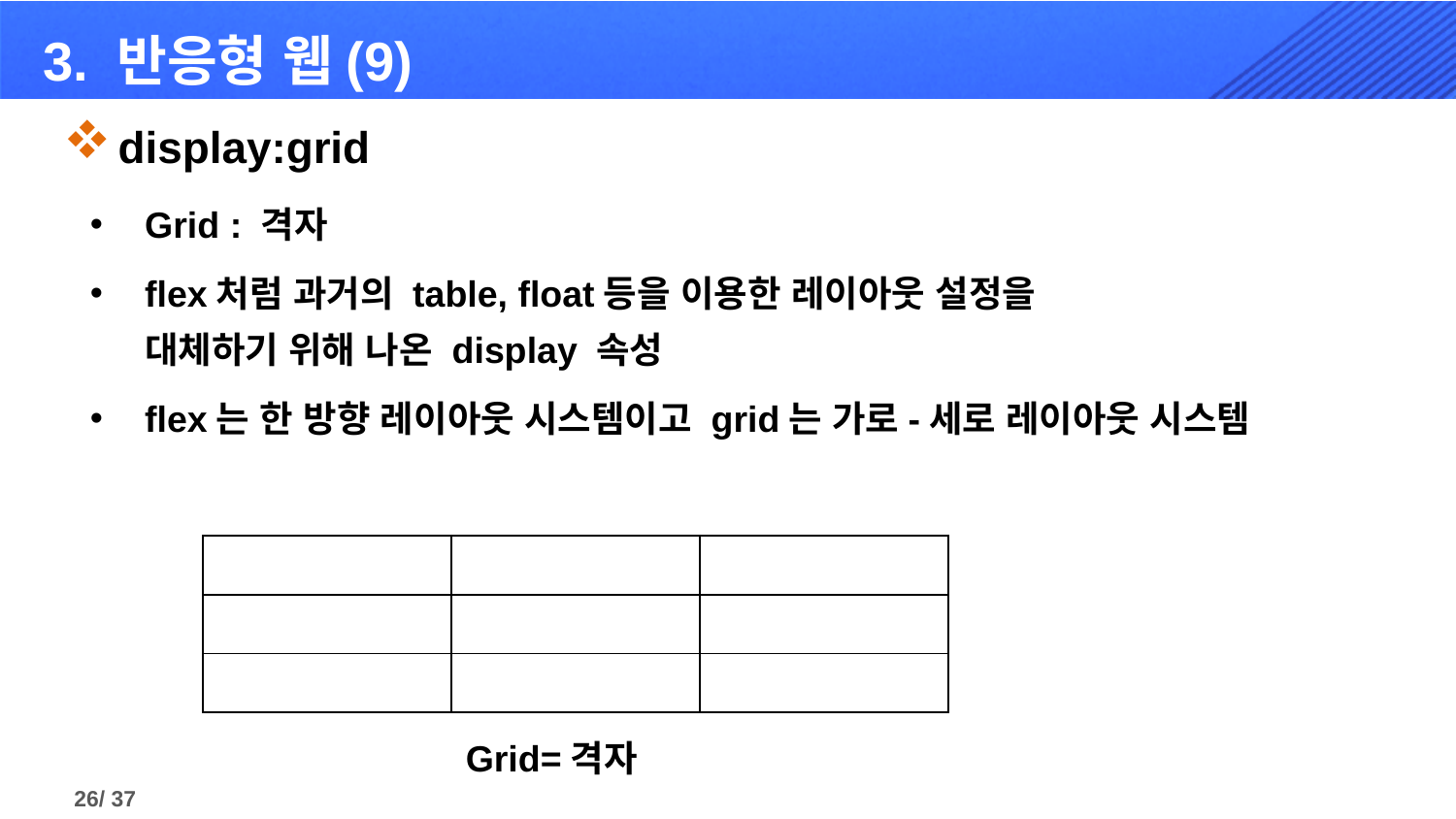

# 3. 반응형 웹(9)
display:grid
Grid : 격자
flex처럼 과거의 table, float등을 이용한 레이아웃 설정을
대체하기 위해 나온 display 속성
flex는 한 방향 레이아웃 시스템이고 grid는 가로-세로 레이아웃 시스템

|  |  |  |
| --- | --- | --- |
|  |  |  |
|  |  |  |
Grid=격자